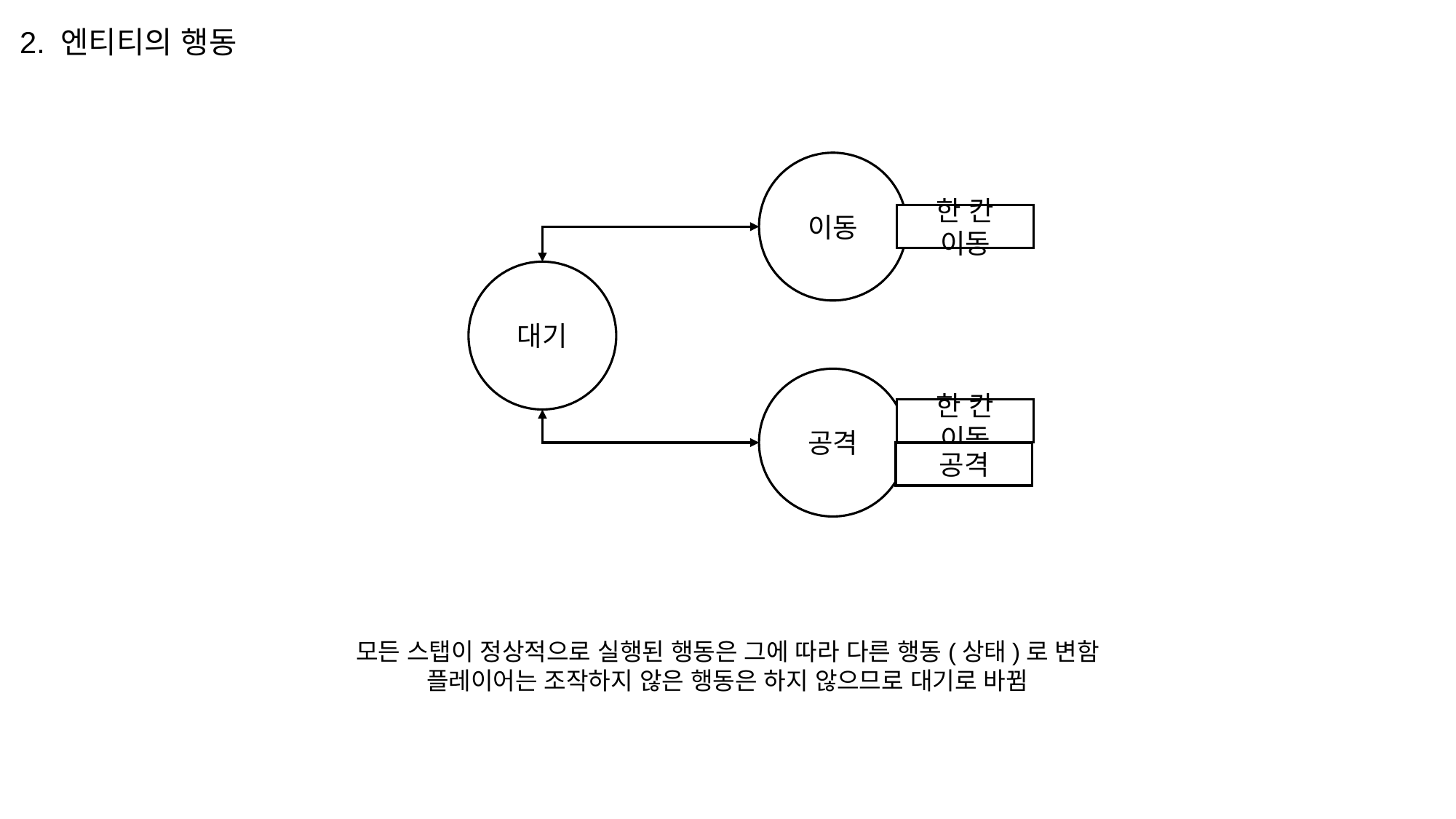

2. 엔티티의 행동
이동
한 칸 이동
대기
공격
한 칸 이동
공격
모든 스탭이 정상적으로 실행된 행동은 그에 따라 다른 행동(상태)로 변함
플레이어는 조작하지 않은 행동은 하지 않으므로 대기로 바뀜